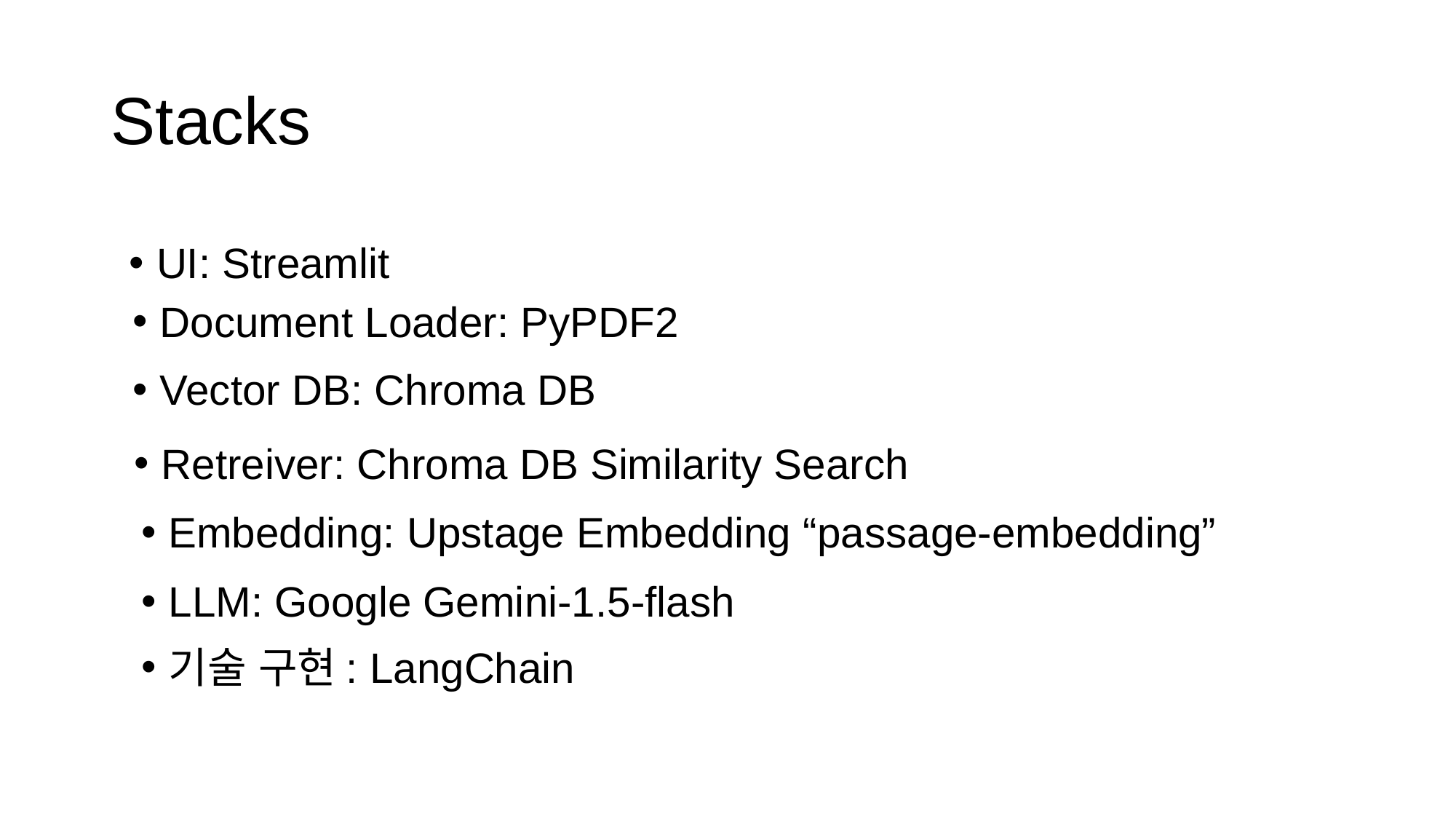

# Stacks
UI: Streamlit
Document Loader: PyPDF2
Vector DB: Chroma DB
Retreiver: Chroma DB Similarity Search
Embedding: Upstage Embedding “passage-embedding”
LLM: Google Gemini-1.5-flash
기술 구현: LangChain